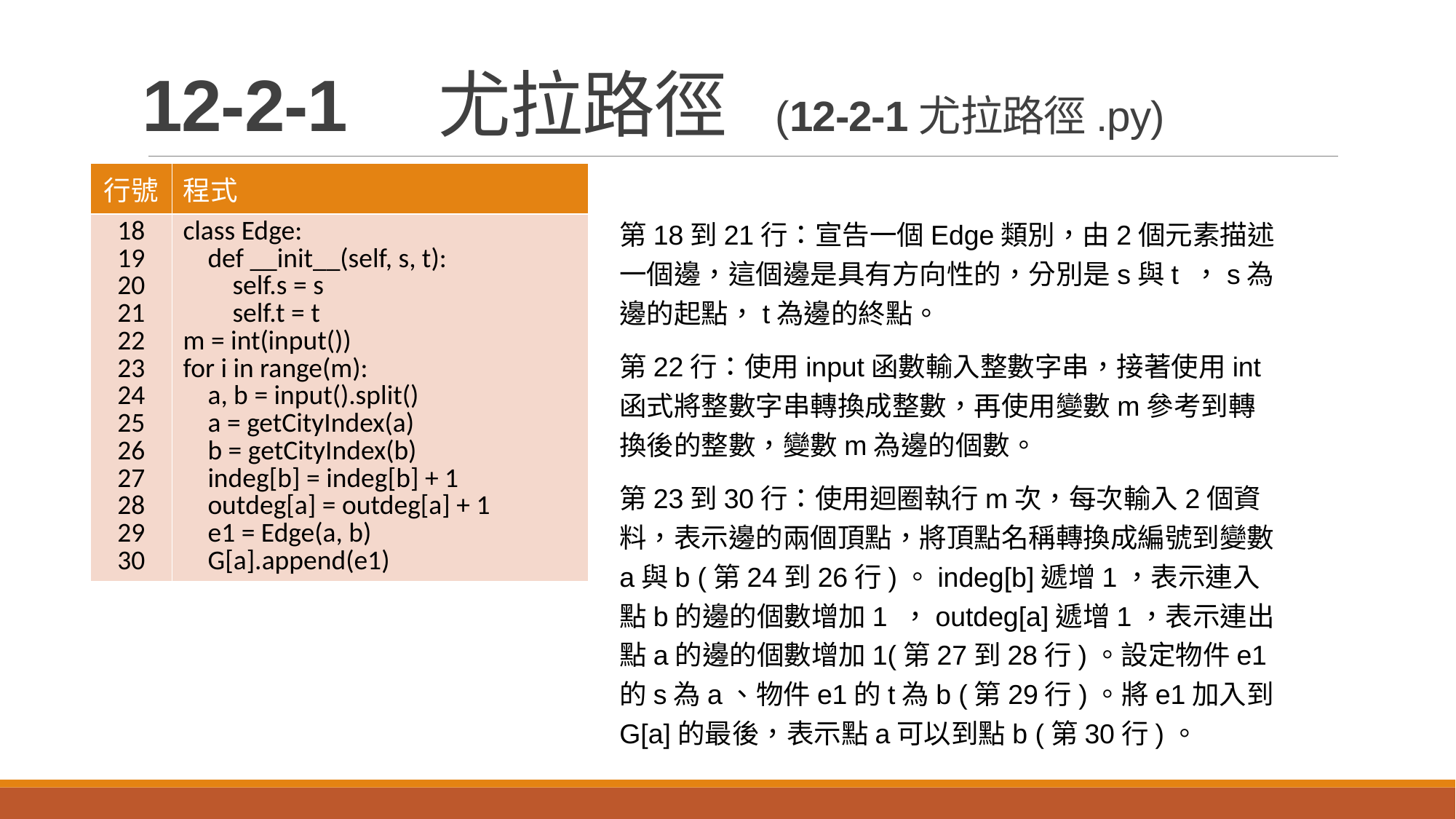

# 12-2-1　尤拉路徑  (12-2-1尤拉路徑.py)
| 行號 | 程式 |
| --- | --- |
| 18 19 20 21 22 23 24 25 26 27 28 29 30 | class Edge: def \_\_init\_\_(self, s, t): self.s = s self.t = t m = int(input()) for i in range(m): a, b = input().split() a = getCityIndex(a) b = getCityIndex(b) indeg[b] = indeg[b] + 1 outdeg[a] = outdeg[a] + 1 e1 = Edge(a, b) G[a].append(e1) |

第18到21行：宣告一個Edge類別，由2個元素描述一個邊，這個邊是具有方向性的，分別是s與t ，s為邊的起點，t為邊的終點。
第22行：使用input函數輸入整數字串，接著使用int函式將整數字串轉換成整數，再使用變數m參考到轉換後的整數，變數m為邊的個數。
第23到30行：使用迴圈執行m次，每次輸入2個資料，表示邊的兩個頂點，將頂點名稱轉換成編號到變數a與b (第24到26行)。indeg[b]遞增1，表示連入點b的邊的個數增加1 ，outdeg[a]遞增1，表示連出點a的邊的個數增加1(第27到28行)。設定物件e1的s為a、物件e1的t為b (第29行)。將e1加入到G[a]的最後，表示點a可以到點b (第30行)。